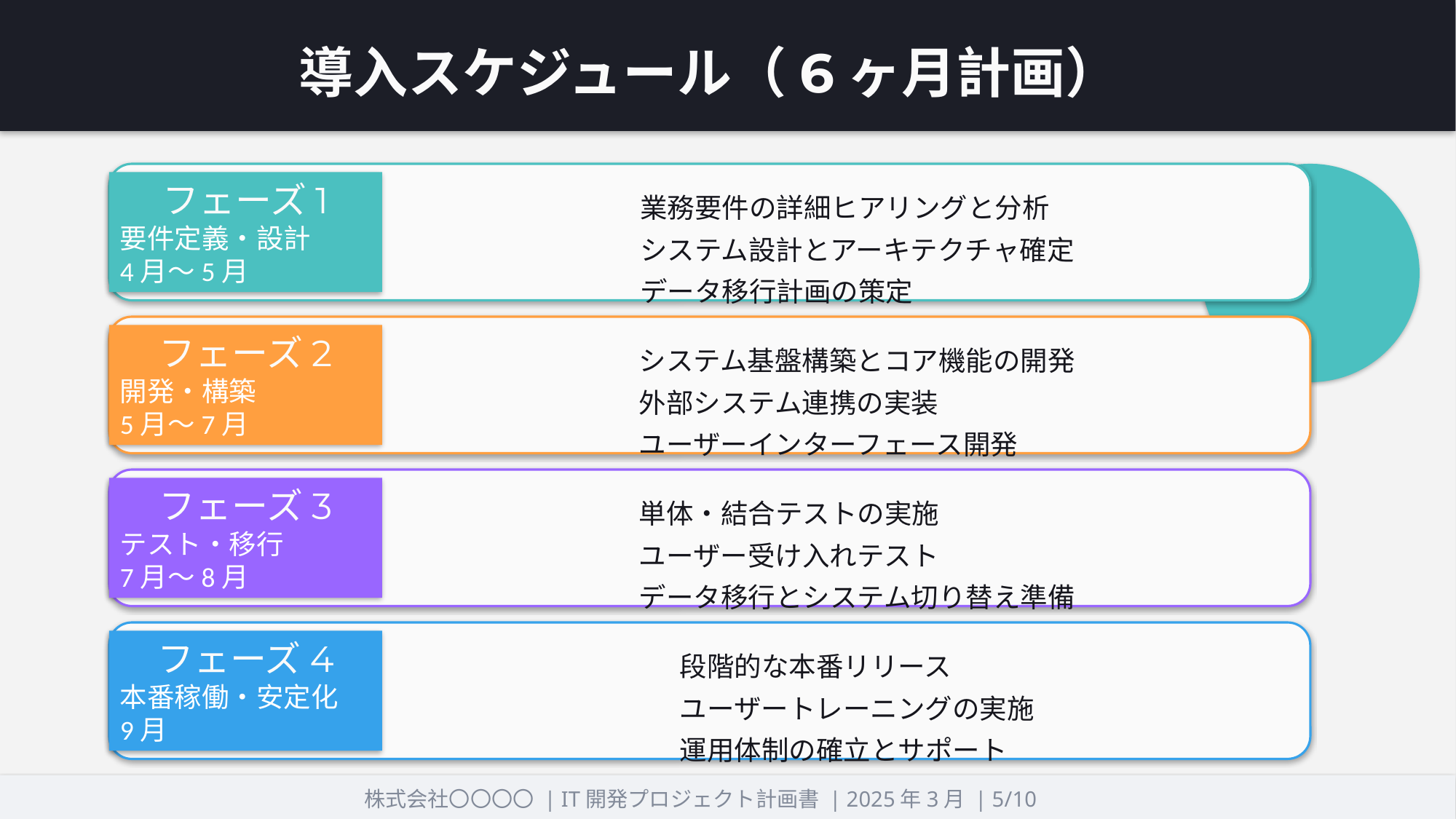

導入スケジュール（6ヶ月計画）
#

フェーズ1
要件定義・設計
4月〜5月

業務要件の詳細ヒアリングと分析
システム設計とアーキテクチャ確定
データ移行計画の策定

フェーズ2
開発・構築
5月〜7月
システム基盤構築とコア機能の開発
外部システム連携の実装
ユーザーインターフェース開発

フェーズ3
テスト・移行
7月〜8月
単体・結合テストの実施
ユーザー受け入れテスト
データ移行とシステム切り替え準備

フェーズ4
本番稼働・安定化
9月
段階的な本番リリース
ユーザートレーニングの実施
運用体制の確立とサポート

株式会社〇〇〇〇 | IT開発プロジェクト計画書 | 2025年3月 | 5/10